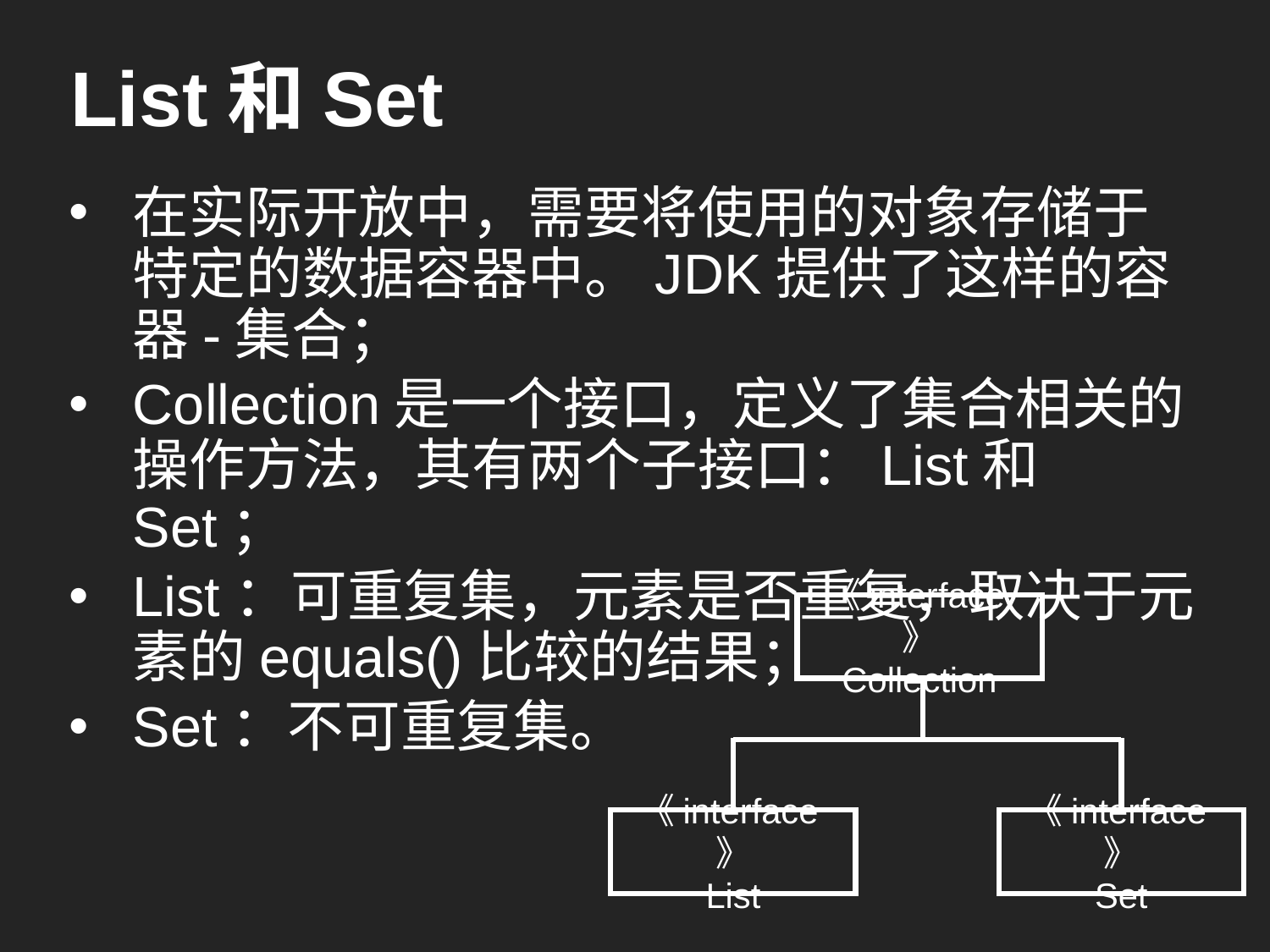

# List和Set
在实际开放中，需要将使用的对象存储于特定的数据容器中。JDK提供了这样的容器-集合；
Collection是一个接口，定义了集合相关的操作方法，其有两个子接口：List和Set；
List：可重复集，元素是否重复，取决于元素的equals()比较的结果；
Set：不可重复集。
《interface》
Collection
《interface》
List
《interface》
Set